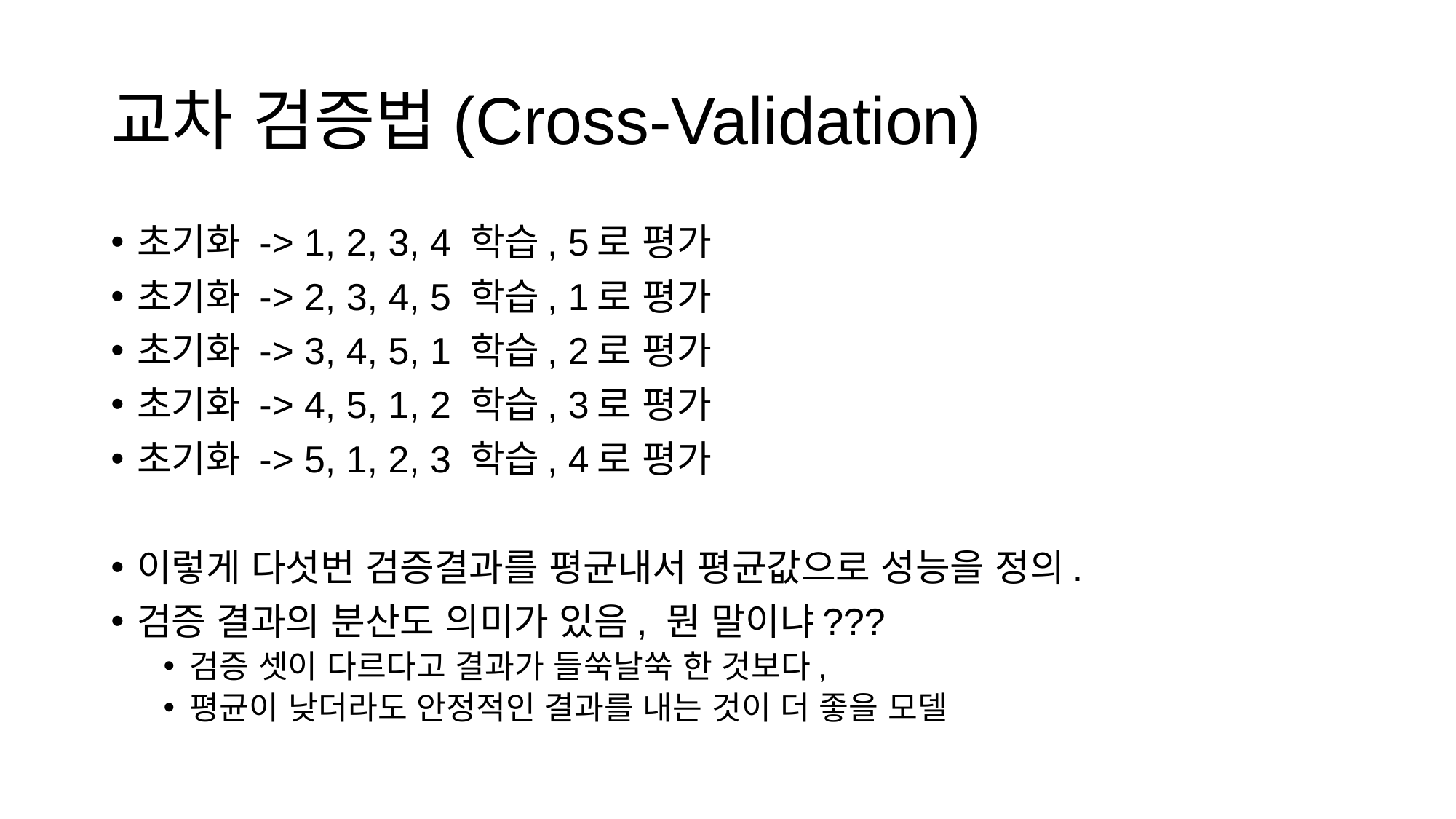

# 교차 검증법(Cross-Validation)
초기화 -> 1, 2, 3, 4 학습, 5로 평가
초기화 -> 2, 3, 4, 5 학습, 1로 평가
초기화 -> 3, 4, 5, 1 학습, 2로 평가
초기화 -> 4, 5, 1, 2 학습, 3로 평가
초기화 -> 5, 1, 2, 3 학습, 4로 평가

이렇게 다섯번 검증결과를 평균내서 평균값으로 성능을 정의.
검증 결과의 분산도 의미가 있음, 뭔 말이냐???
검증 셋이 다르다고 결과가 들쑥날쑥 한 것보다,
평균이 낮더라도 안정적인 결과를 내는 것이 더 좋을 모델